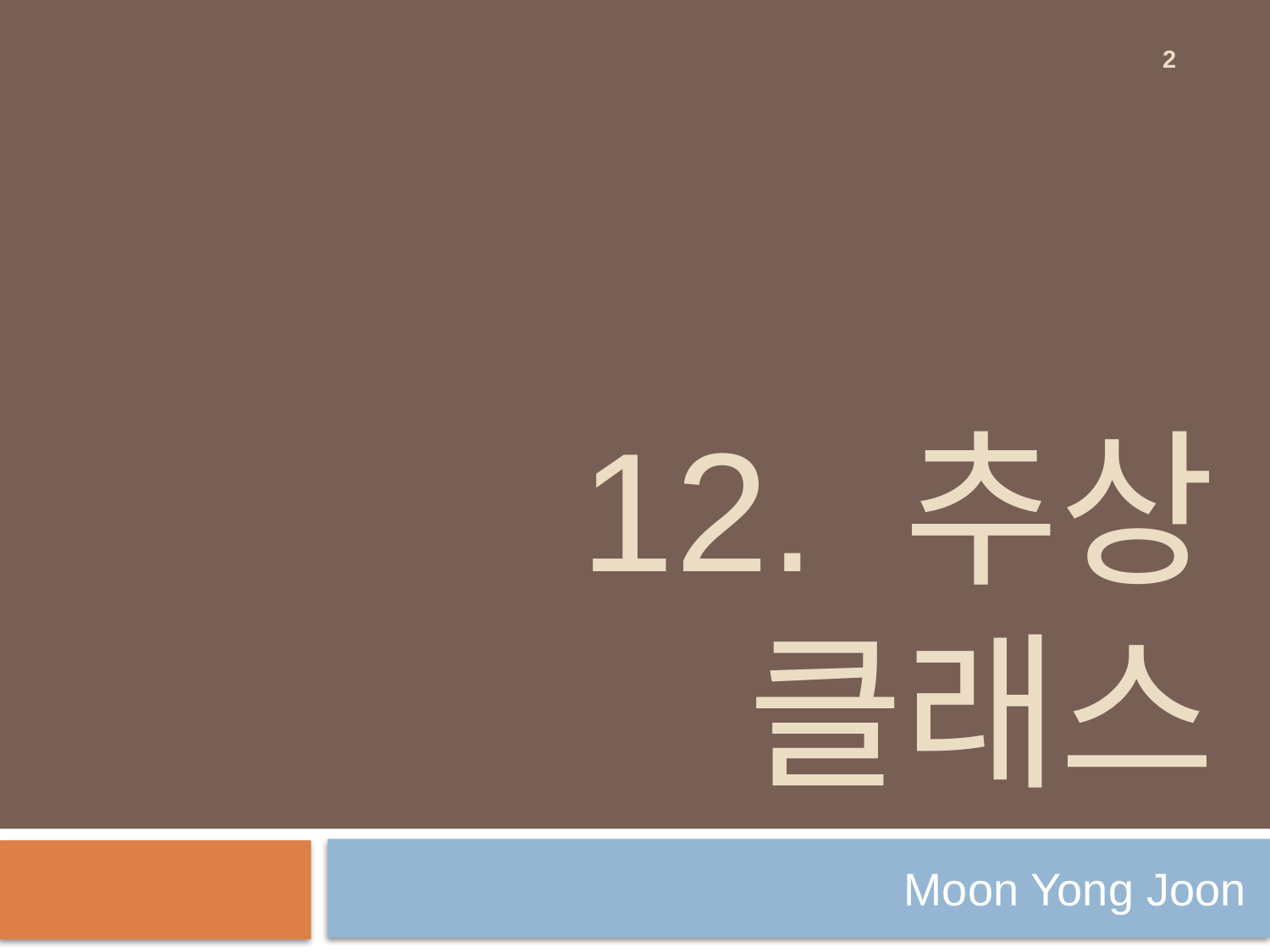

2
# 12. 추상 클래스
Moon Yong Joon